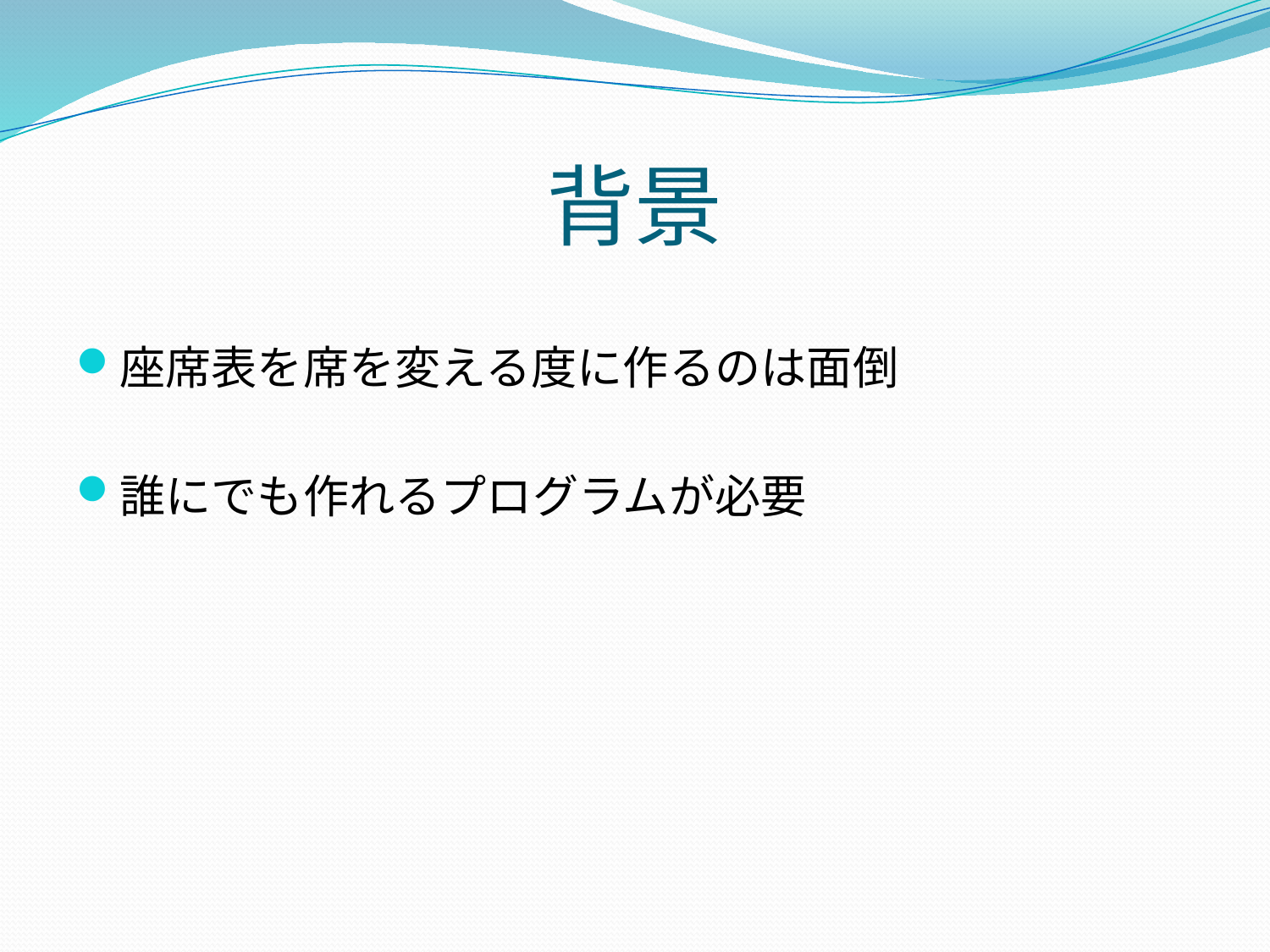

# 背景

座席表を席を変える度に作るのは面倒

誰にでも作れるプログラムが必要